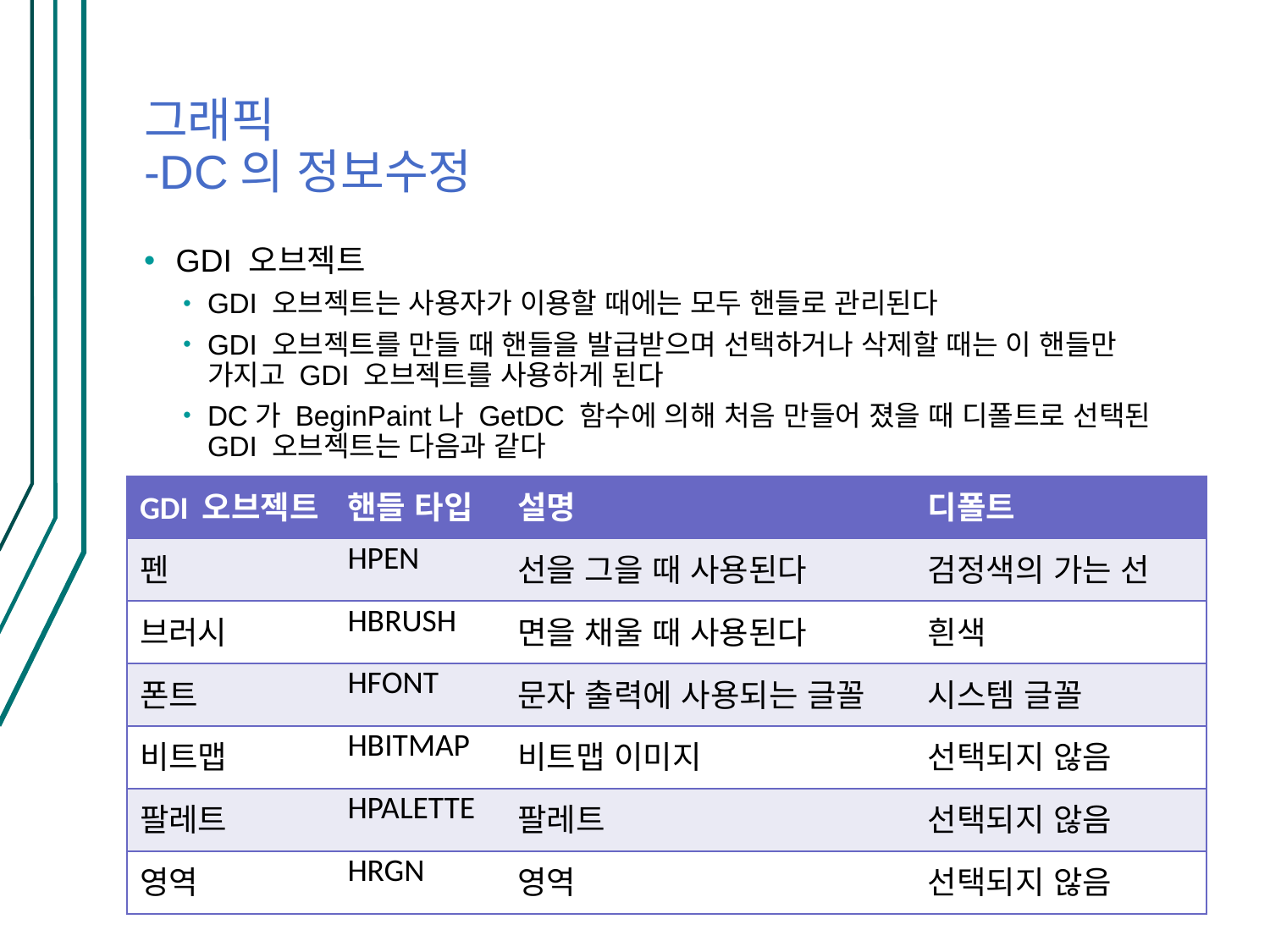

# 그래픽 -DC의 정보수정
GDI 오브젝트
GDI 오브젝트는 사용자가 이용할 때에는 모두 핸들로 관리된다
GDI 오브젝트를 만들 때 핸들을 발급받으며 선택하거나 삭제할 때는 이 핸들만 가지고 GDI 오브젝트를 사용하게 된다
DC가 BeginPaint나 GetDC 함수에 의해 처음 만들어 졌을 때 디폴트로 선택된 GDI 오브젝트는 다음과 같다
| GDI 오브젝트 | 핸들 타입 | 설명 | 디폴트 |
| --- | --- | --- | --- |
| 펜 | HPEN | 선을 그을 때 사용된다 | 검정색의 가는 선 |
| 브러시 | HBRUSH | 면을 채울 때 사용된다 | 흰색 |
| 폰트 | HFONT | 문자 출력에 사용되는 글꼴 | 시스템 글꼴 |
| 비트맵 | HBITMAP | 비트맵 이미지 | 선택되지 않음 |
| 팔레트 | HPALETTE | 팔레트 | 선택되지 않음 |
| 영역 | HRGN | 영역 | 선택되지 않음 |